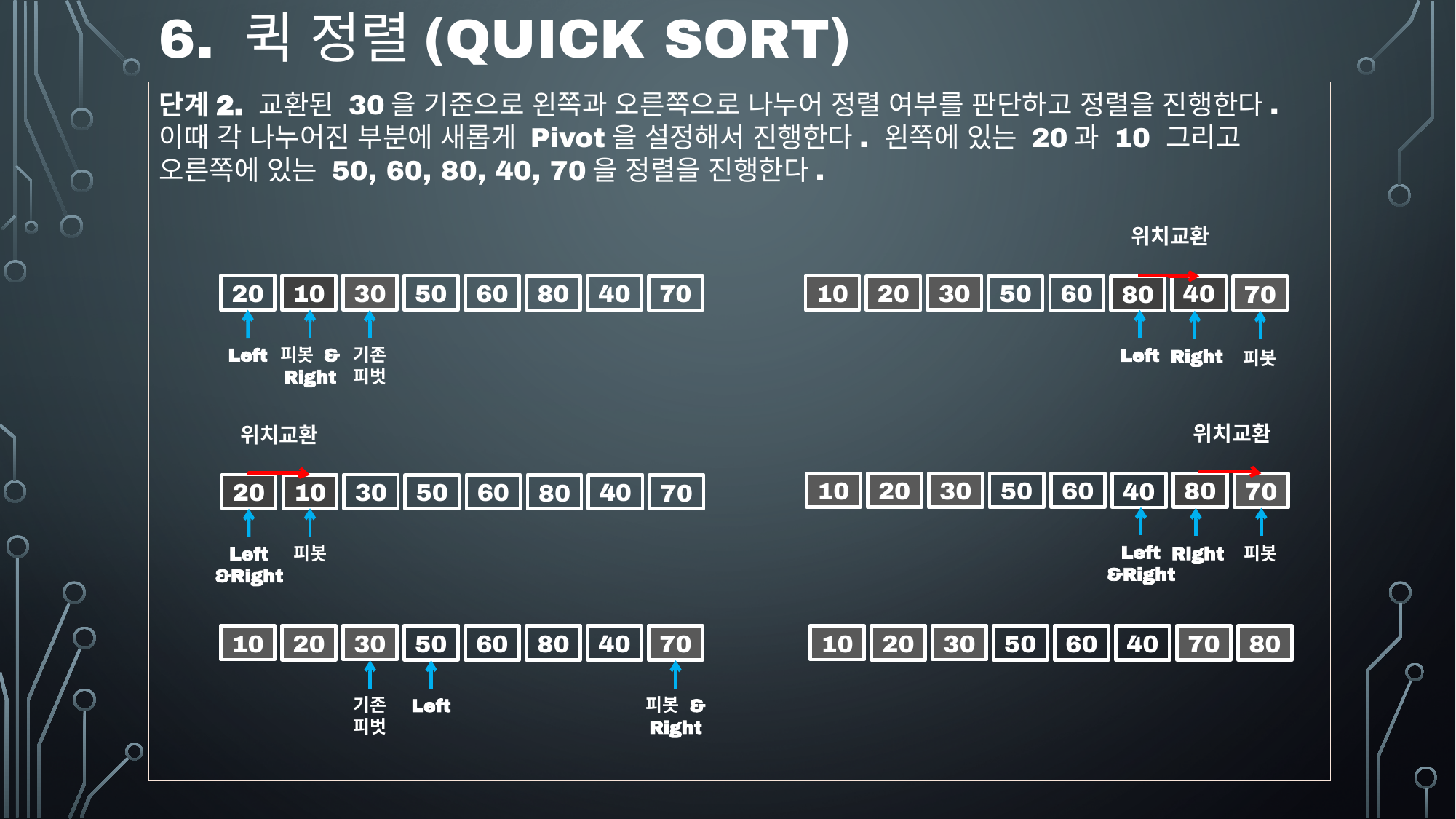

6. 퀵 정렬(quick sort)
단계2. 교환된 30을 기준으로 왼쪽과 오른쪽으로 나누어 정렬 여부를 판단하고 정렬을 진행한다. 이때 각 나누어진 부분에 새롭게 Pivot을 설정해서 진행한다. 왼쪽에 있는 20과 10 그리고 오른쪽에 있는 50, 60, 80, 40, 70을 정렬을 진행한다.

위치교환
20
30
10
50
60
40
10
30
80
70
20
50
60
40
80
70
Left
피봇 &
Right
Left
기존
피벗
Right
피봇
위치교환
위치교환
10
30
20
50
60
80
40
70
20
30
10
50
60
40
80
70
Left
&Right
피봇
Right
피봇
Left
&Right
10
30
10
30
20
50
60
70
20
50
60
40
40
80
80
70
기존
피벗
Left
피봇 &
Right